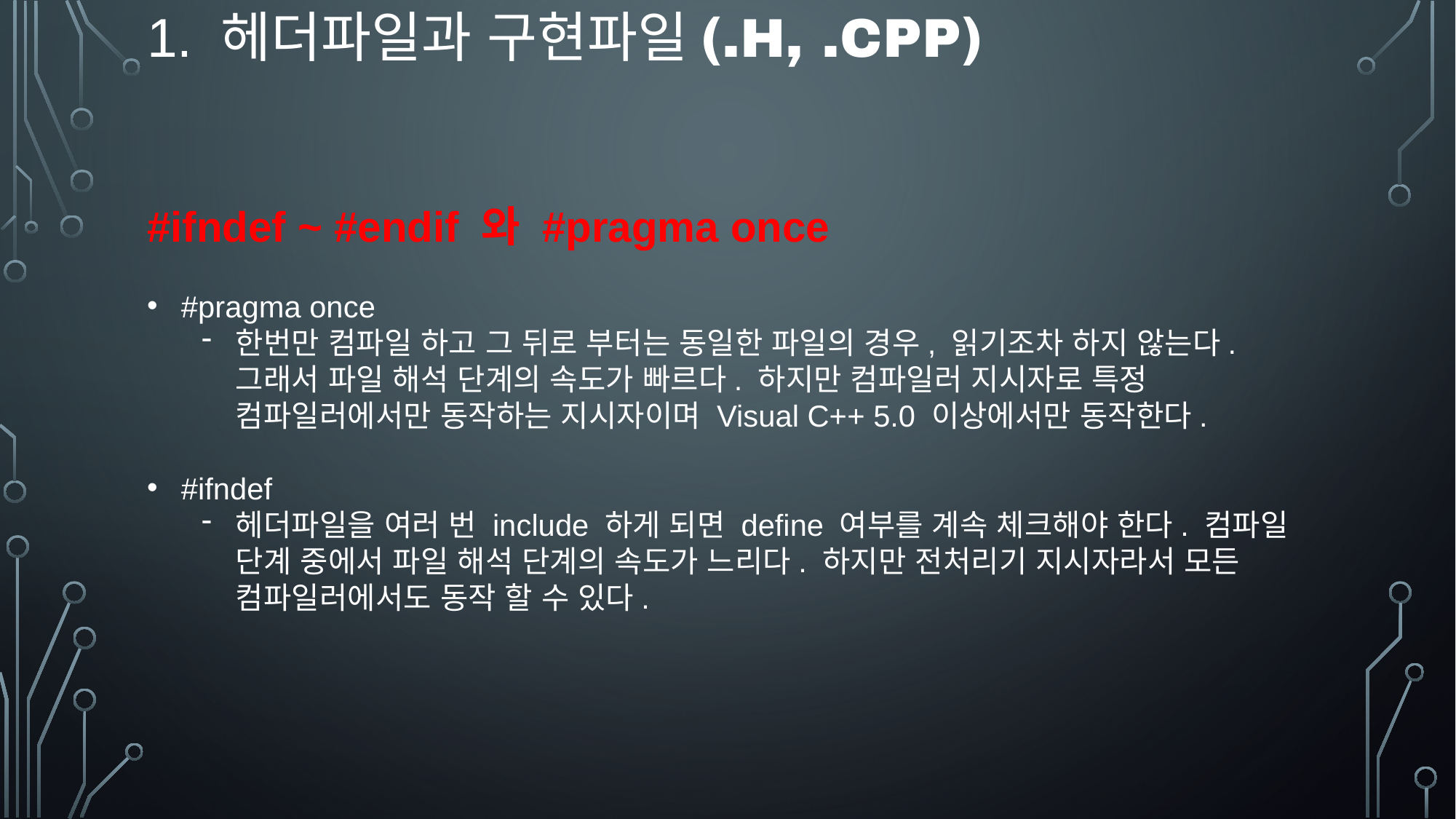

# 1. 헤더파일과 구현파일(.h, .cpp)
#ifndef ~ #endif 와 #pragma once

#pragma once
한번만 컴파일 하고 그 뒤로 부터는 동일한 파일의 경우, 읽기조차 하지 않는다. 그래서 파일 해석 단계의 속도가 빠르다. 하지만 컴파일러 지시자로 특정 컴파일러에서만 동작하는 지시자이며 Visual C++ 5.0 이상에서만 동작한다.

#ifndef
헤더파일을 여러 번 include 하게 되면 define 여부를 계속 체크해야 한다. 컴파일 단계 중에서 파일 해석 단계의 속도가 느리다. 하지만 전처리기 지시자라서 모든 컴파일러에서도 동작 할 수 있다.